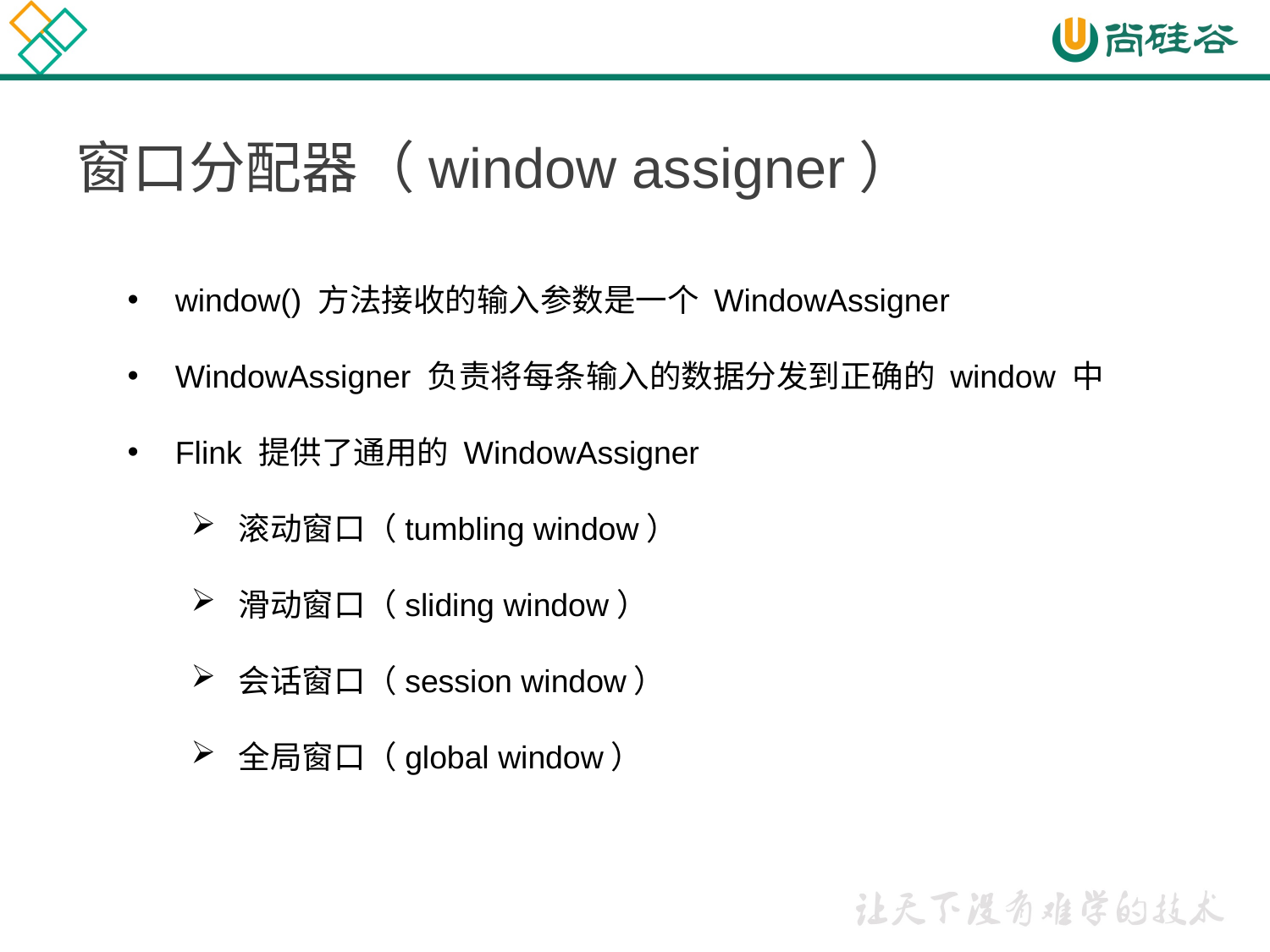

窗口分配器（window assigner）
window() 方法接收的输入参数是一个 WindowAssigner
WindowAssigner 负责将每条输入的数据分发到正确的 window 中
Flink 提供了通用的 WindowAssigner
滚动窗口（tumbling window）
滑动窗口（sliding window）
会话窗口（session window）
全局窗口（global window）